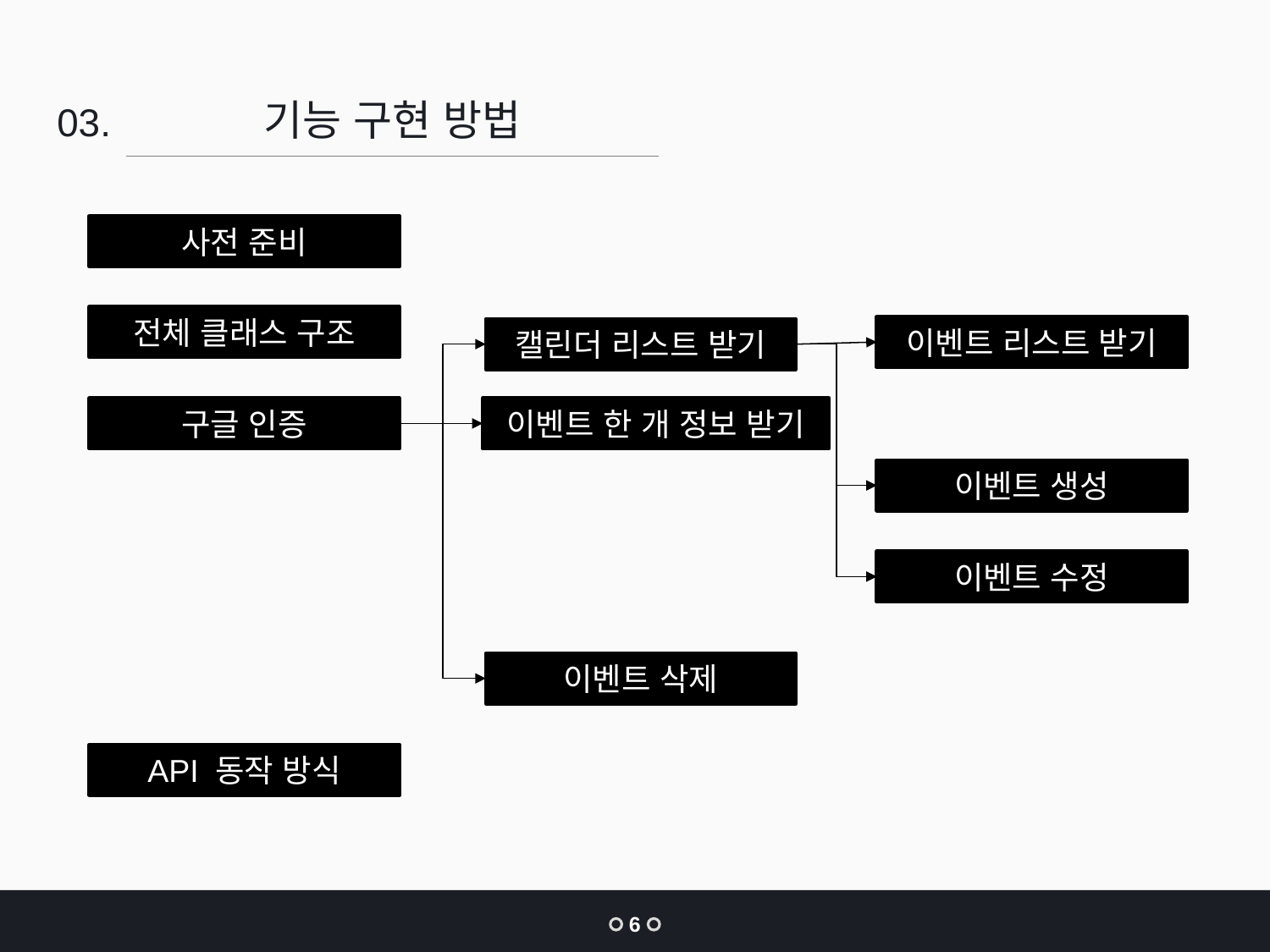

기능 구현 방법
03.
사전 준비
전체 클래스 구조
이벤트 리스트 받기
캘린더 리스트 받기
이벤트 한 개 정보 받기
구글 인증
이벤트 생성
이벤트 수정
이벤트 삭제
API 동작 방식
6